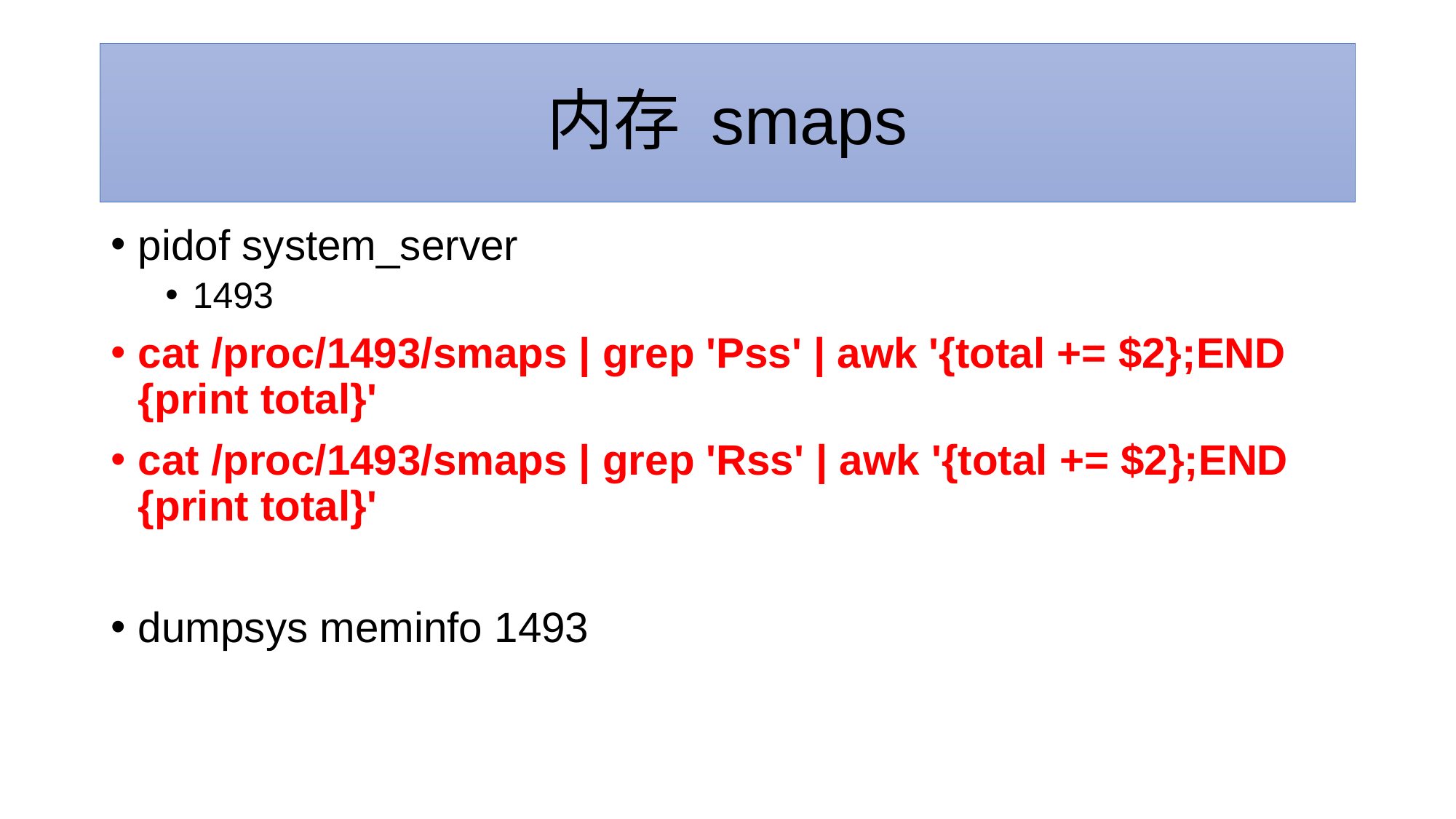

# 内存 smaps
pidof system_server
1493
cat /proc/1493/smaps | grep 'Pss' | awk '{total += $2};END {print total}'
cat /proc/1493/smaps | grep 'Rss' | awk '{total += $2};END {print total}'

dumpsys meminfo 1493